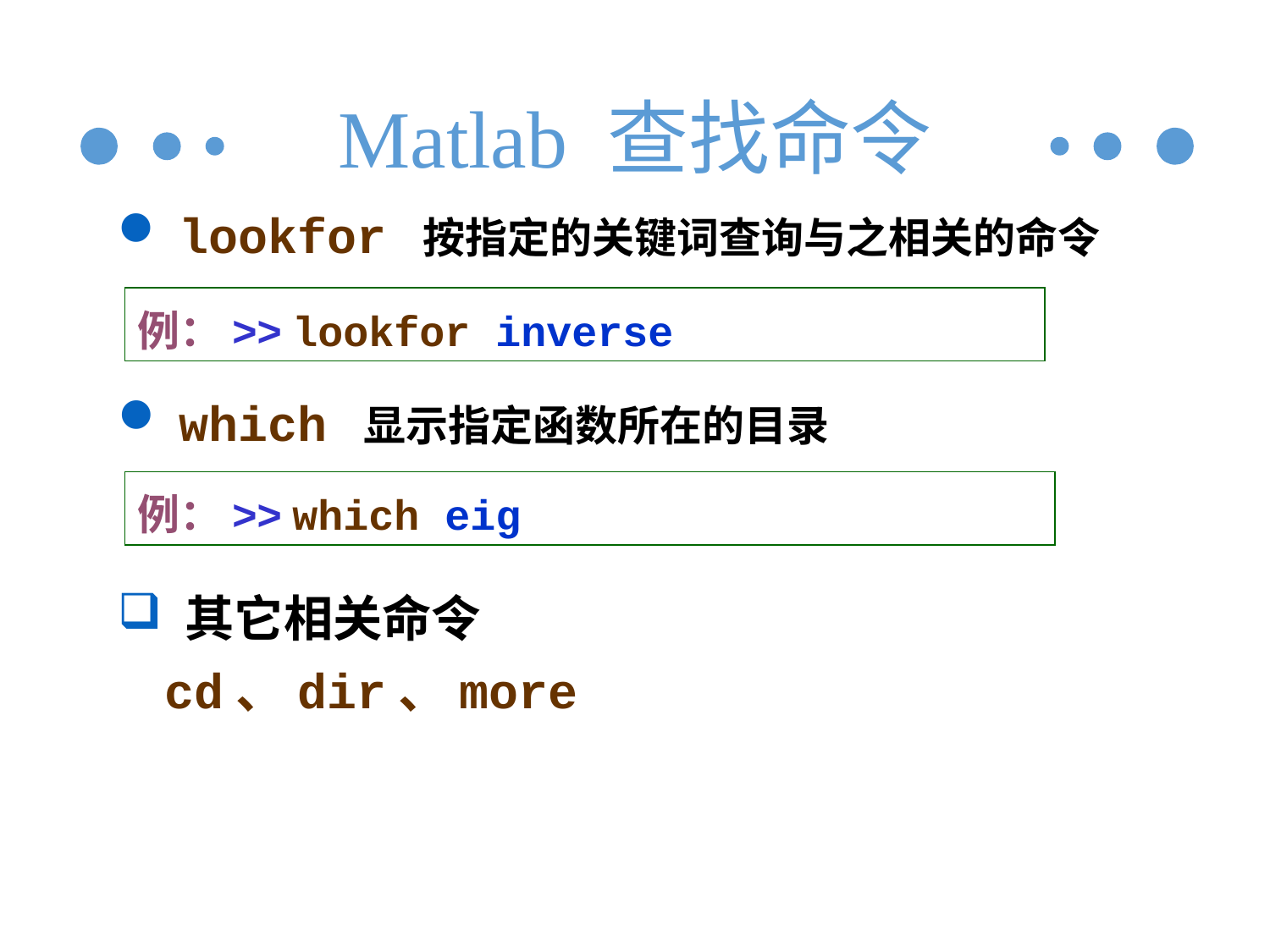

# Matlab 查找命令
 lookfor  按指定的关键词查询与之相关的命令
例：>> lookfor inverse
 which  显示指定函数所在的目录
例：>> which eig
 其它相关命令
cd、dir、more
16